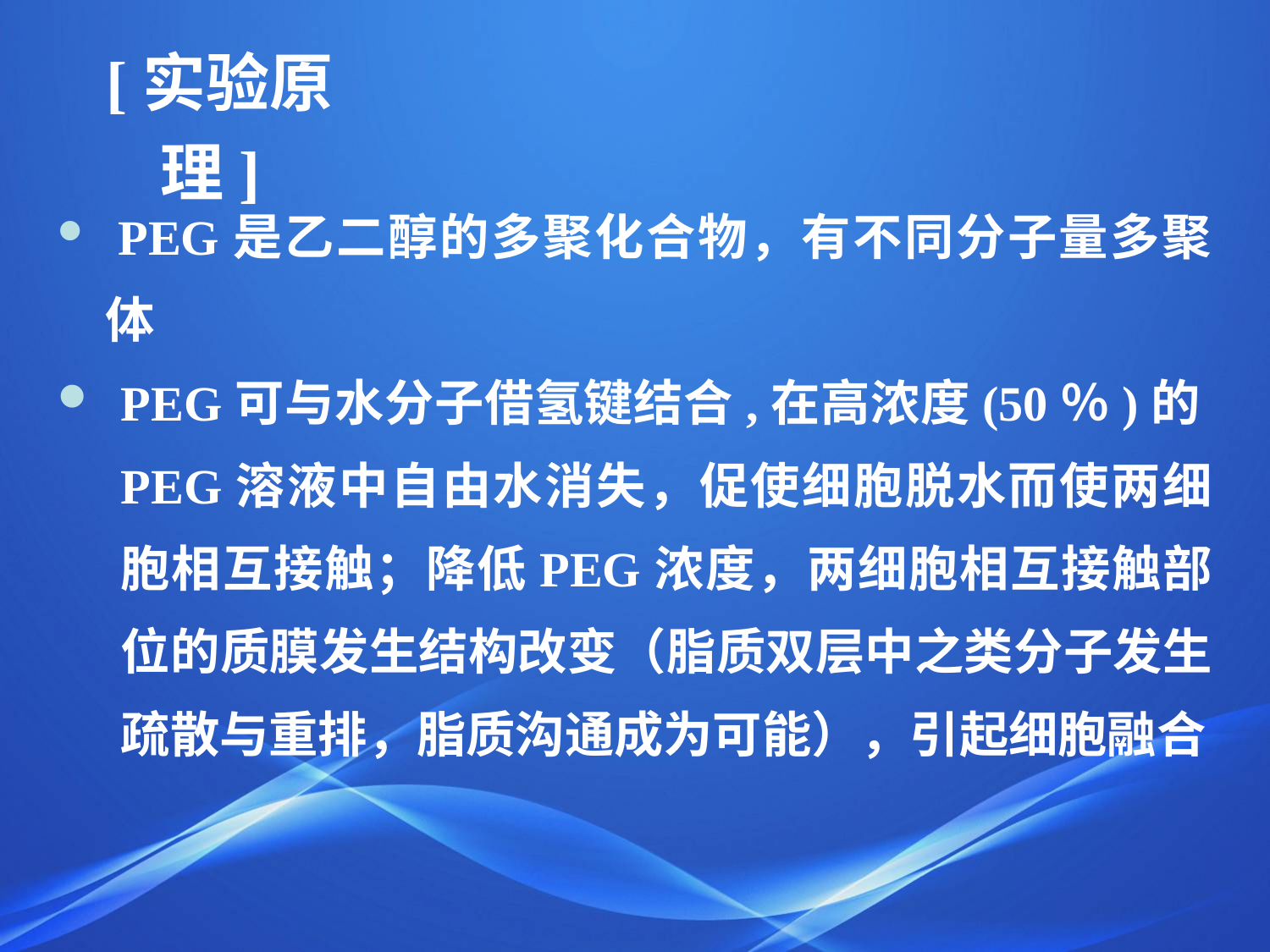

# [实验原理]
 PEG是乙二醇的多聚化合物，有不同分子量多聚体
PEG可与水分子借氢键结合,在高浓度(50％)的PEG溶液中自由水消失，促使细胞脱水而使两细胞相互接触；降低PEG浓度，两细胞相互接触部位的质膜发生结构改变（脂质双层中之类分子发生疏散与重排，脂质沟通成为可能），引起细胞融合